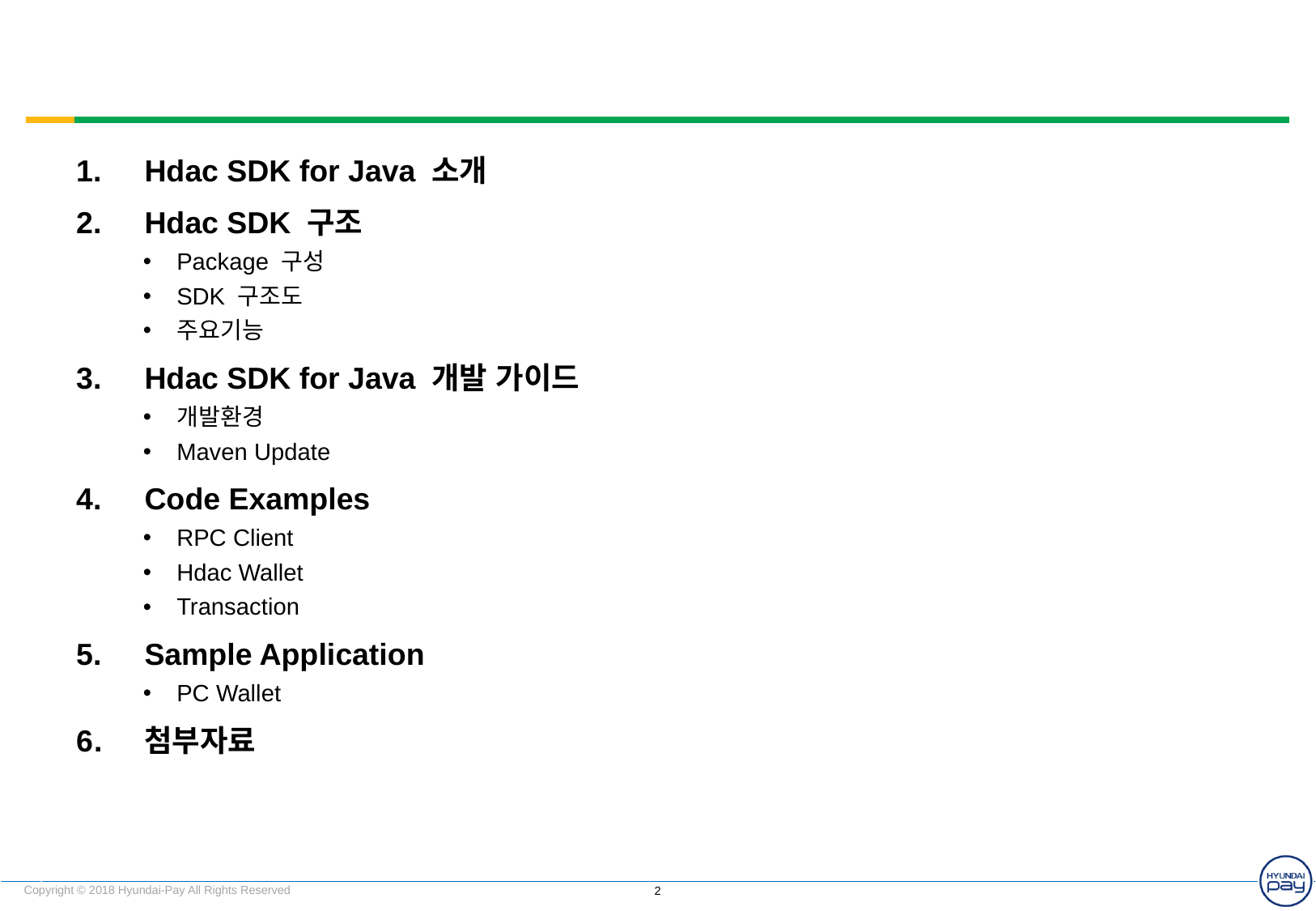

#
Hdac SDK for Java 소개
Hdac SDK 구조
Package 구성
SDK 구조도
주요기능
Hdac SDK for Java 개발 가이드
개발환경
Maven Update
Code Examples
RPC Client
Hdac Wallet
Transaction
Sample Application
PC Wallet
첨부자료